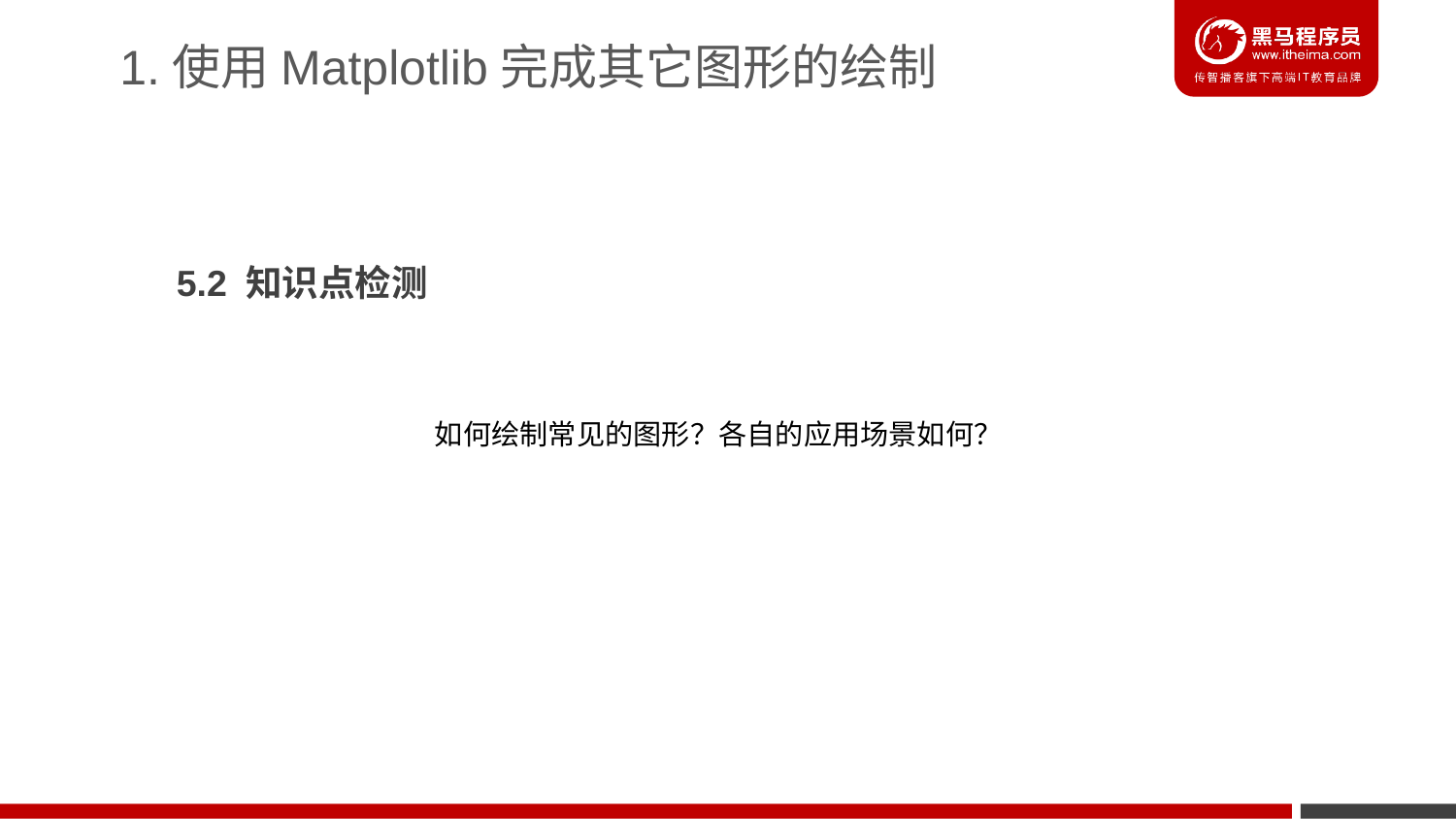

1.使用Matplotlib完成其它图形的绘制
5.2 知识点检测
如何绘制常见的图形？各自的应用场景如何？